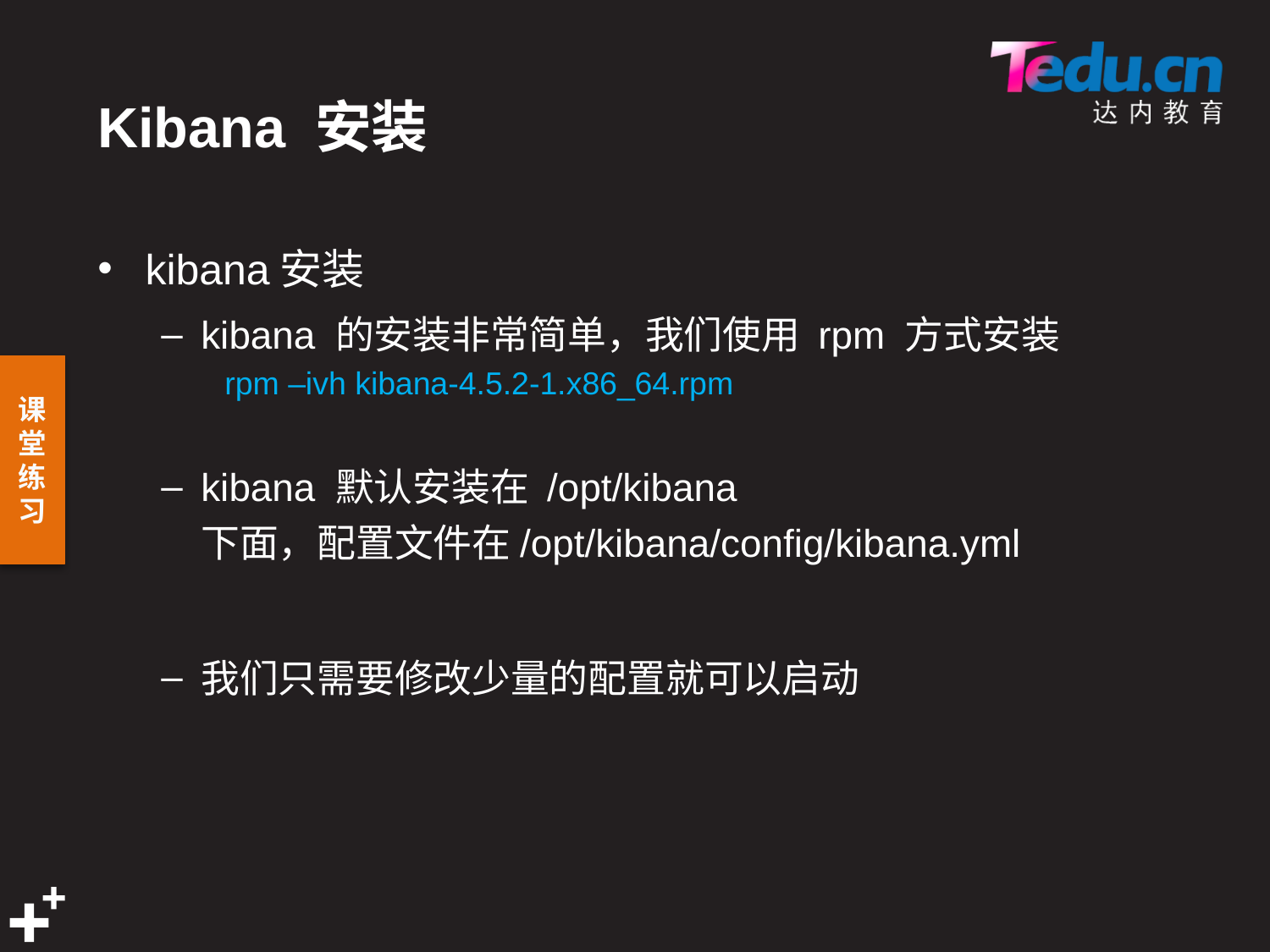

# Kibana 安装
kibana安装
kibana 的安装非常简单，我们使用 rpm 方式安装
rpm –ivh kibana-4.5.2-1.x86_64.rpm

kibana 默认安装在 /opt/kibana 下面，配置文件在/opt/kibana/config/kibana.yml

我们只需要修改少量的配置就可以启动